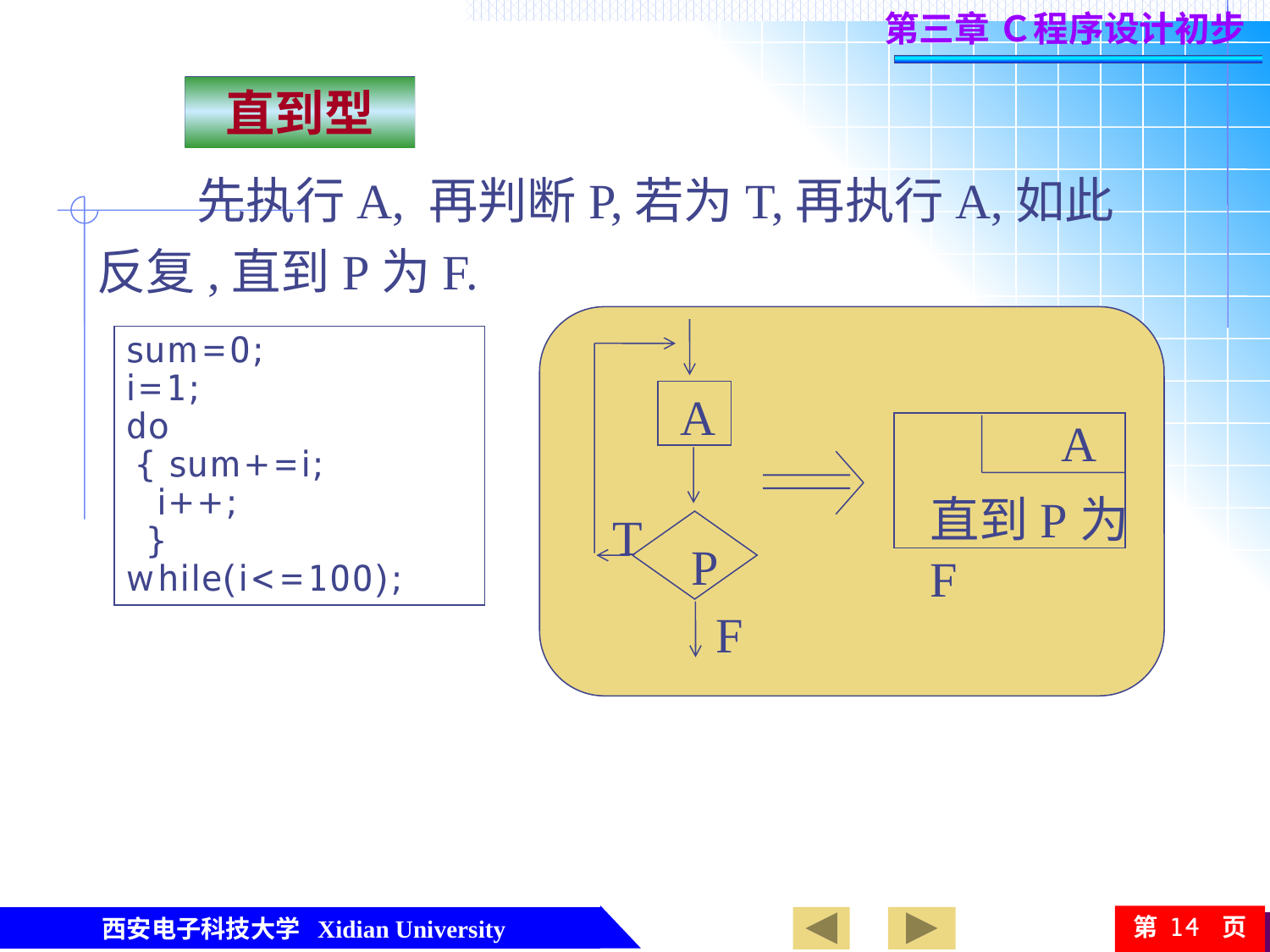

第三章 Ｃ程序设计初步

直到型
        先执行A, 再判断P,若为T,再执行A,如此反复,直到P为F.

A

T

P

F

sum=0;
i=1;
do
 { sum+=i;
   i++;
  }
while(i<=100);
A

直到P为F